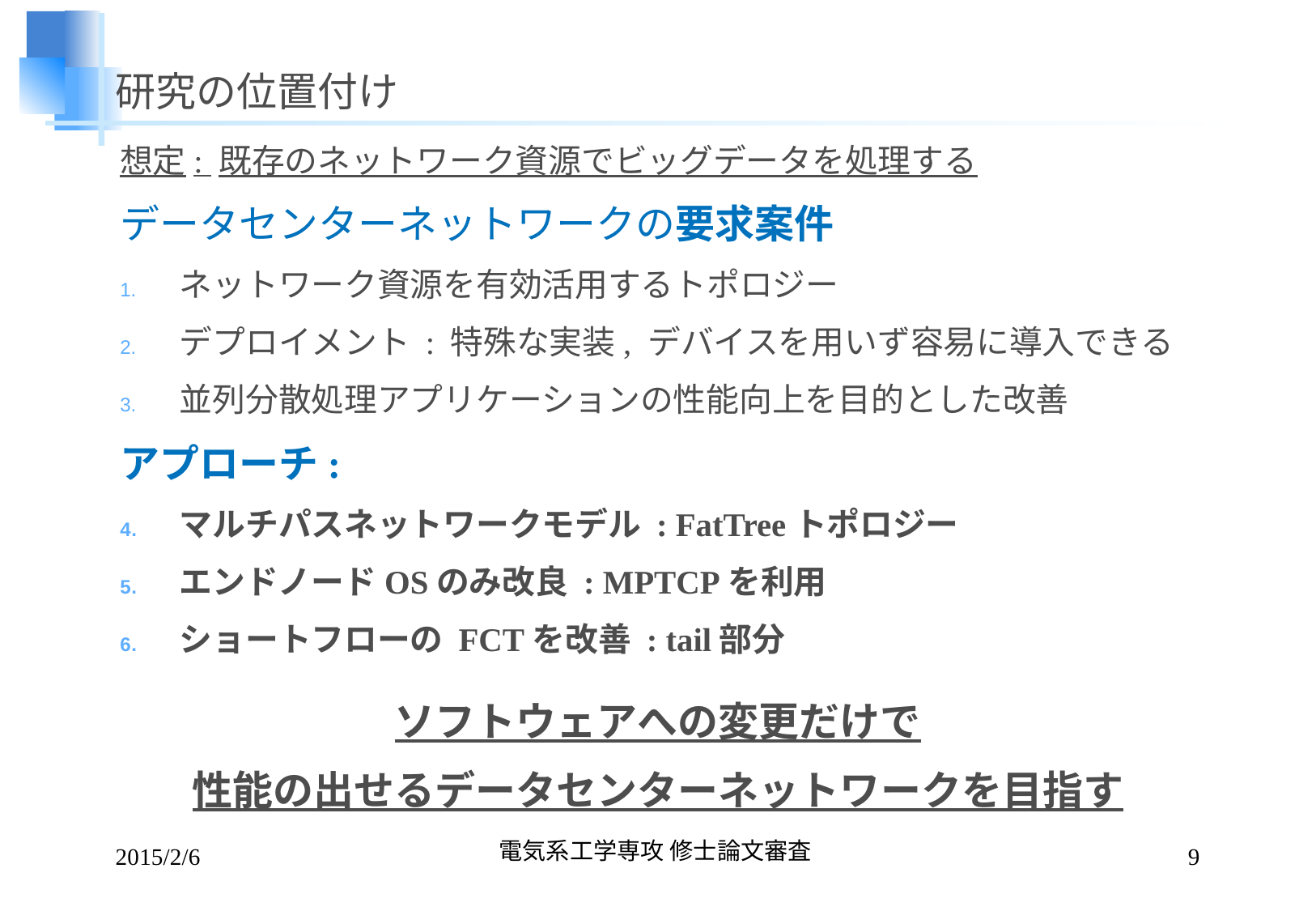

# 研究の位置付け
想定: 既存のネットワーク資源でビッグデータを処理する
データセンターネットワークの要求案件
ネットワーク資源を有効活用するトポロジー
デプロイメント : 特殊な実装, デバイスを用いず容易に導入できる
並列分散処理アプリケーションの性能向上を目的とした改善
アプローチ:
マルチパスネットワークモデル : FatTreeトポロジー
エンドノードOSのみ改良 : MPTCPを利用
ショートフローの FCTを改善 : tail部分
ソフトウェアへの変更だけで
性能の出せるデータセンターネットワークを目指す
2015/2/6
電気系工学専攻 修士論文審査
9